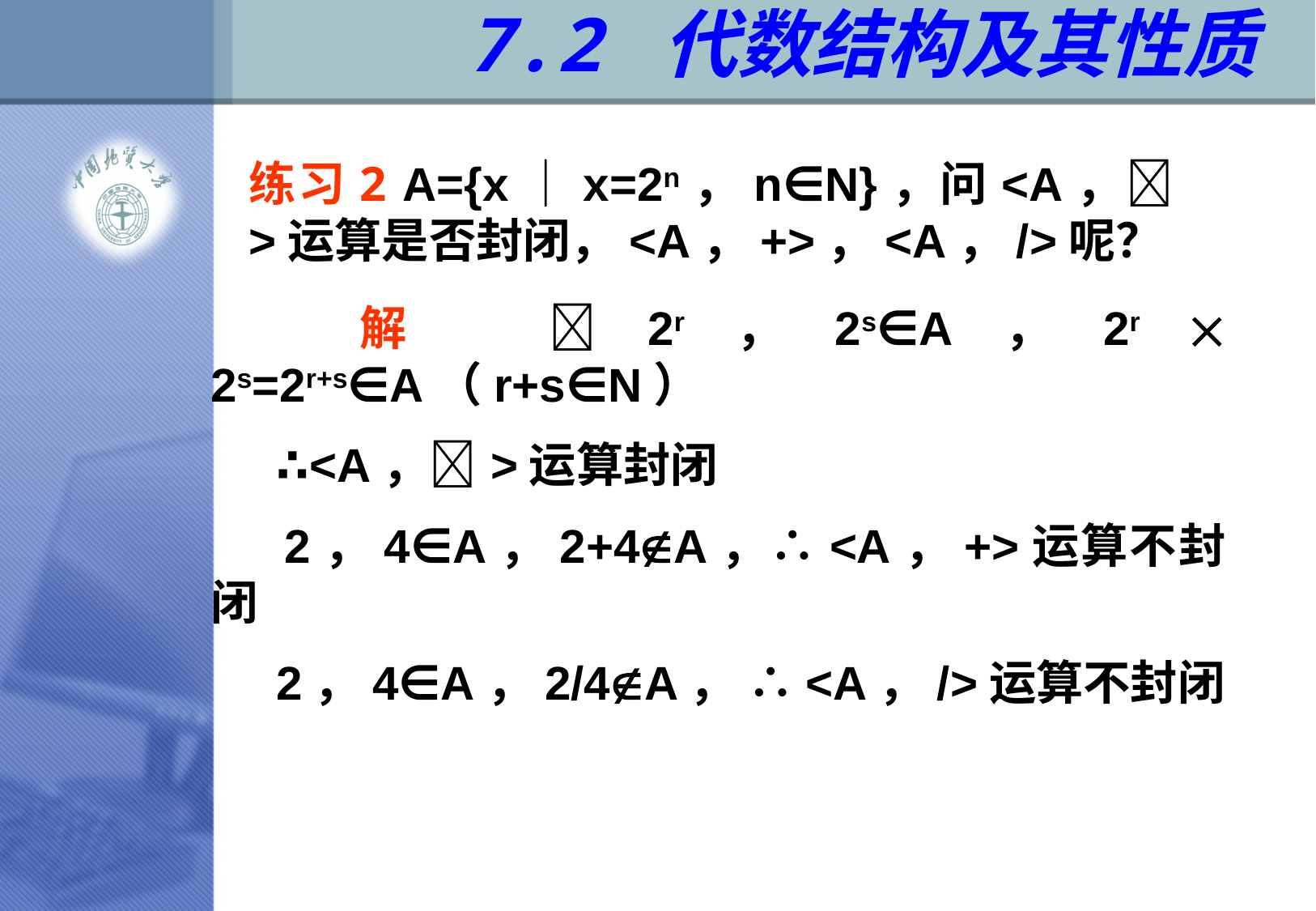

# 7.2 代数结构及其性质
练习2 A={x｜x=2n，n∈N}，问<A，×>运算是否封闭，<A，+>，<A，/>呢？
  解  ∀2r，2s∈A，2r × 2s=2r+s∈A（r+s∈N）
     ∴<A，× >运算封闭
     2，4∈A，2+4∉A，∴<A，+>运算不封闭
     2，4∈A，2/4∉A， ∴<A，/>运算不封闭